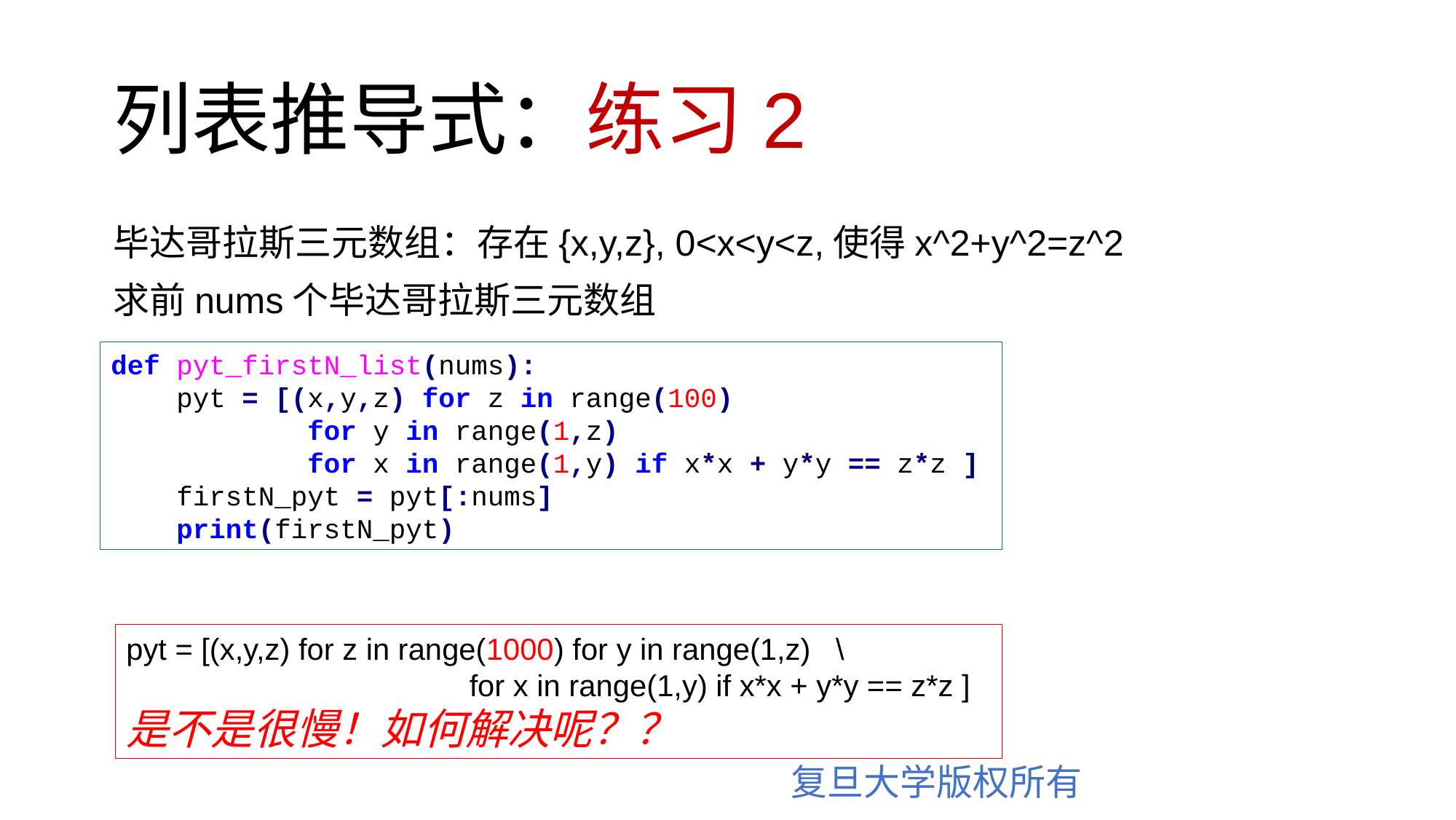

# 列表推导式：练习2
毕达哥拉斯三元数组：存在{x,y,z}, 0<x<y<z,使得x^2+y^2=z^2
求前nums个毕达哥拉斯三元数组

def pyt_firstN_list(nums):
    pyt = [(x,y,z) for z in range(100)
            for y in range(1,z)
            for x in range(1,y) if x*x + y*y == z*z ]
    firstN_pyt = pyt[:nums]
    print(firstN_pyt)
pyt = [(x,y,z) for z in range(1000) for y in range(1,z)   \
                                         for x in range(1,y) if x*x + y*y == z*z ]
是不是很慢！如何解决呢？？